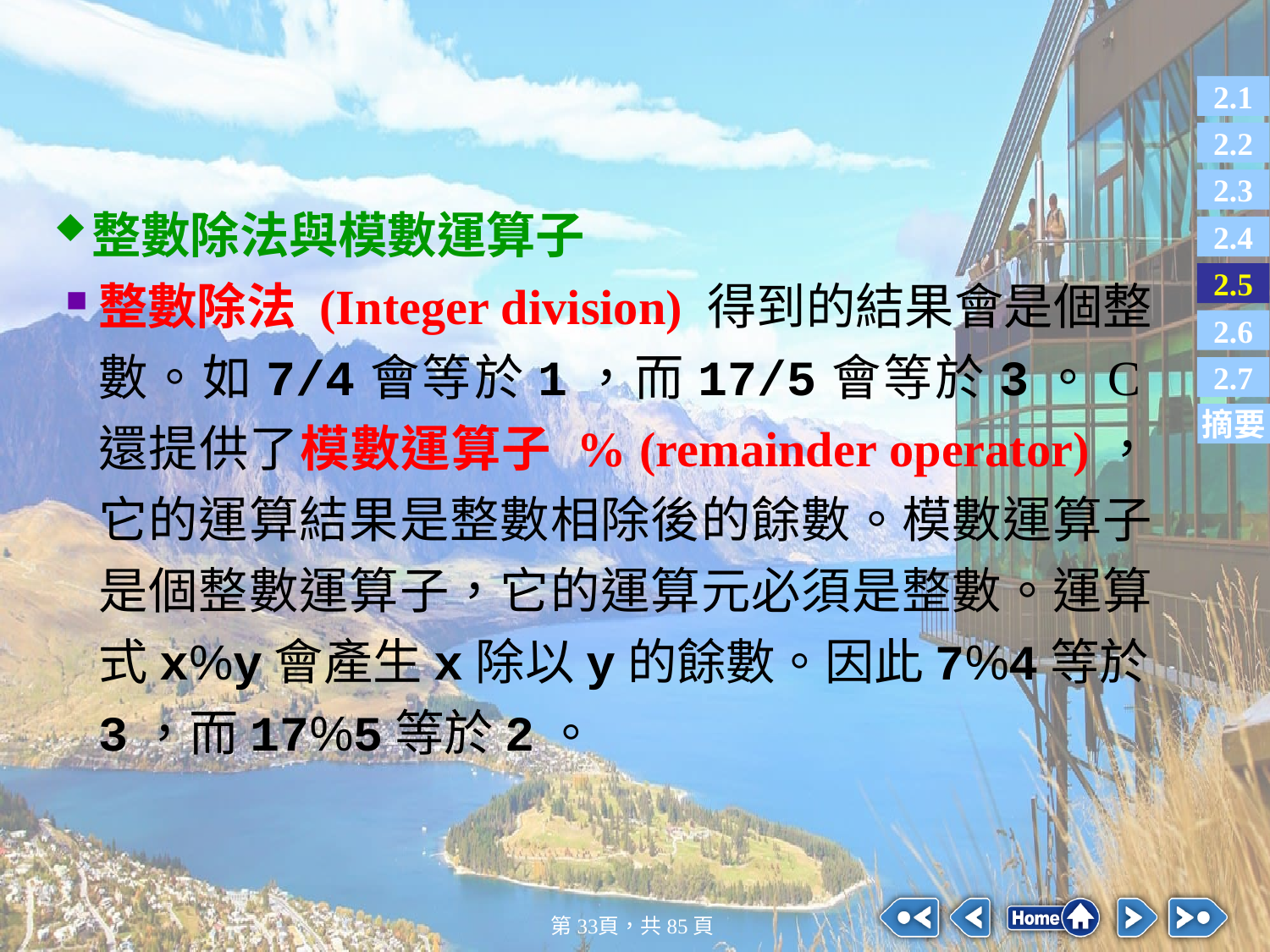

#
整數除法與模數運算子
整數除法 (Integer division) 得到的結果會是個整數。如7/4會等於1，而17/5會等於3。C還提供了模數運算子 % (remainder operator)，它的運算結果是整數相除後的餘數。模數運算子是個整數運算子，它的運算元必須是整數。運算式x%y會產生x除以y的餘數。因此7%4等於3，而17%5等於2。